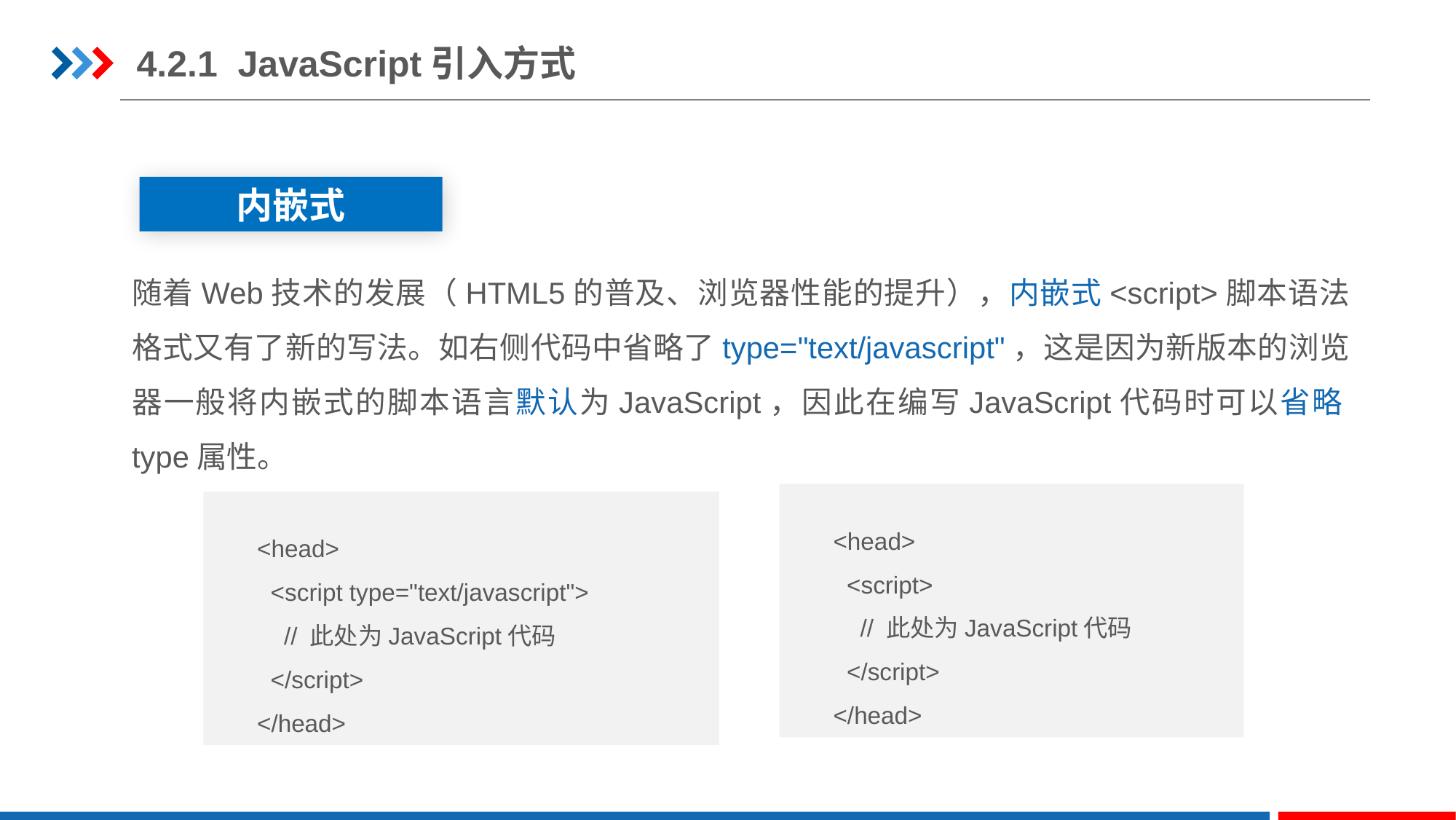

4.2.1  JavaScript引入方式
内嵌式
随着Web技术的发展（HTML5的普及、浏览器性能的提升），内嵌式<script>脚本语法格式又有了新的写法。如右侧代码中省略了type="text/javascript"，这是因为新版本的浏览器一般将内嵌式的脚本语言默认为JavaScript，因此在编写JavaScript代码时可以省略type属性。

<head>
  <script>
    // 此处为JavaScript代码
  </script>
</head>
<head>
  <script type="text/javascript">
    // 此处为JavaScript代码
  </script>
</head>